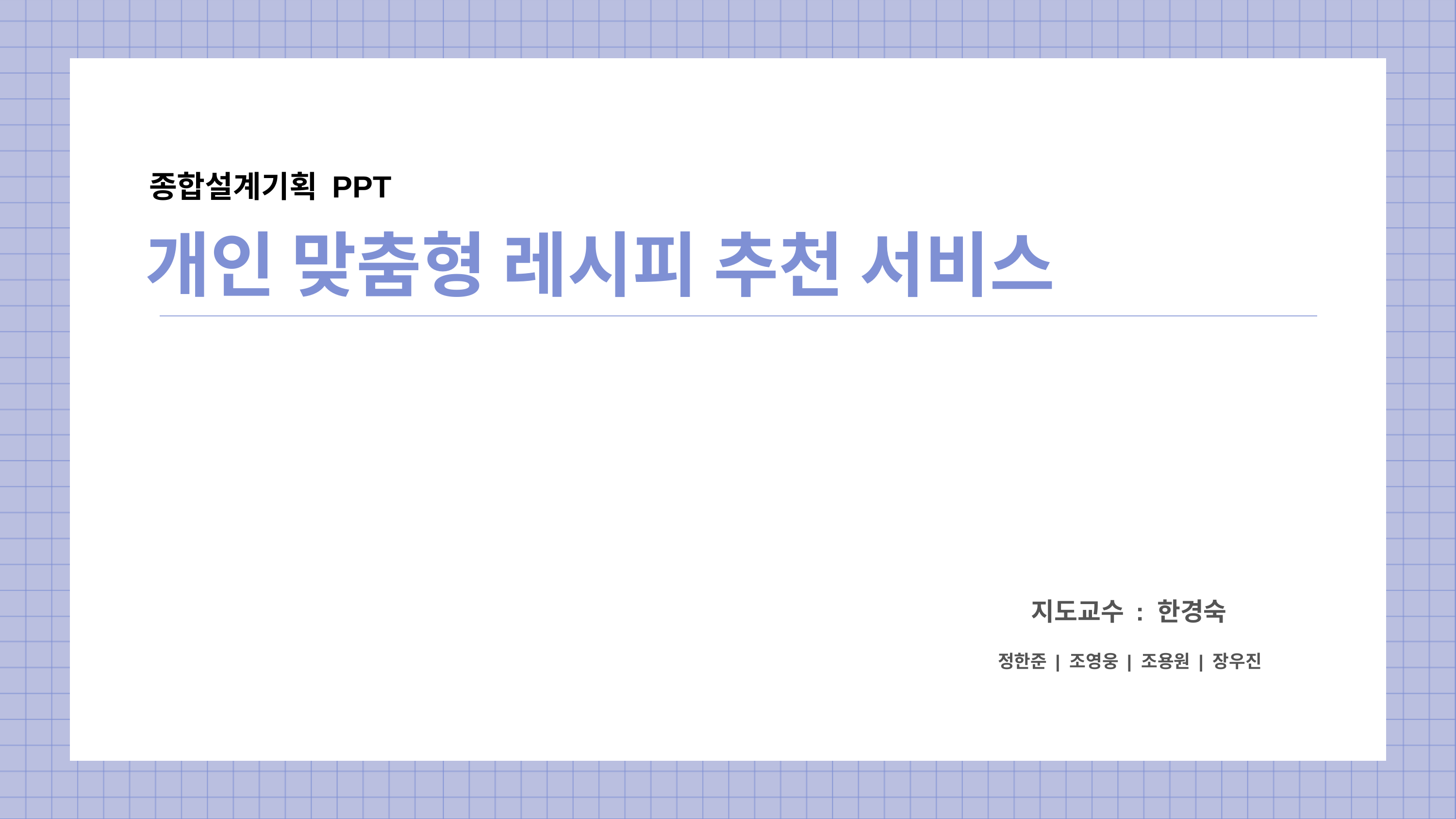

종합설계기획 PPT
개인 맞춤형 레시피 추천 서비스

지도교수 : 한경숙
정한준 | 조영웅 | 조용원 | 장우진